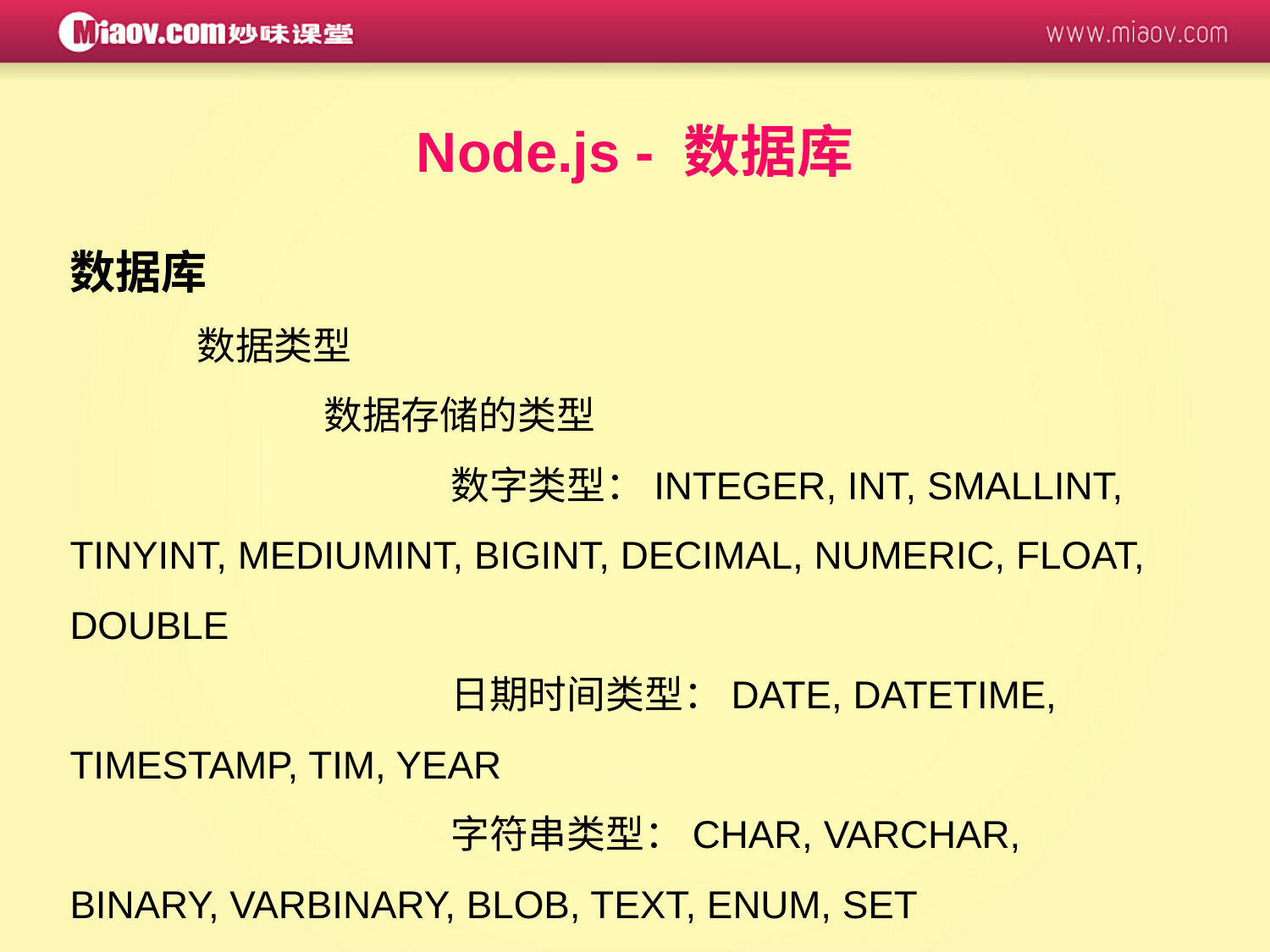

Node.js - 数据库
数据库
	数据类型
		数据存储的类型
			数字类型：INTEGER, INT, SMALLINT, TINYINT, MEDIUMINT, BIGINT, DECIMAL, NUMERIC, FLOAT, DOUBLE
			日期时间类型：DATE, DATETIME, TIMESTAMP, TIM, YEAR
			字符串类型：CHAR, VARCHAR, BINARY, VARBINARY, BLOB, TEXT, ENUM, SET